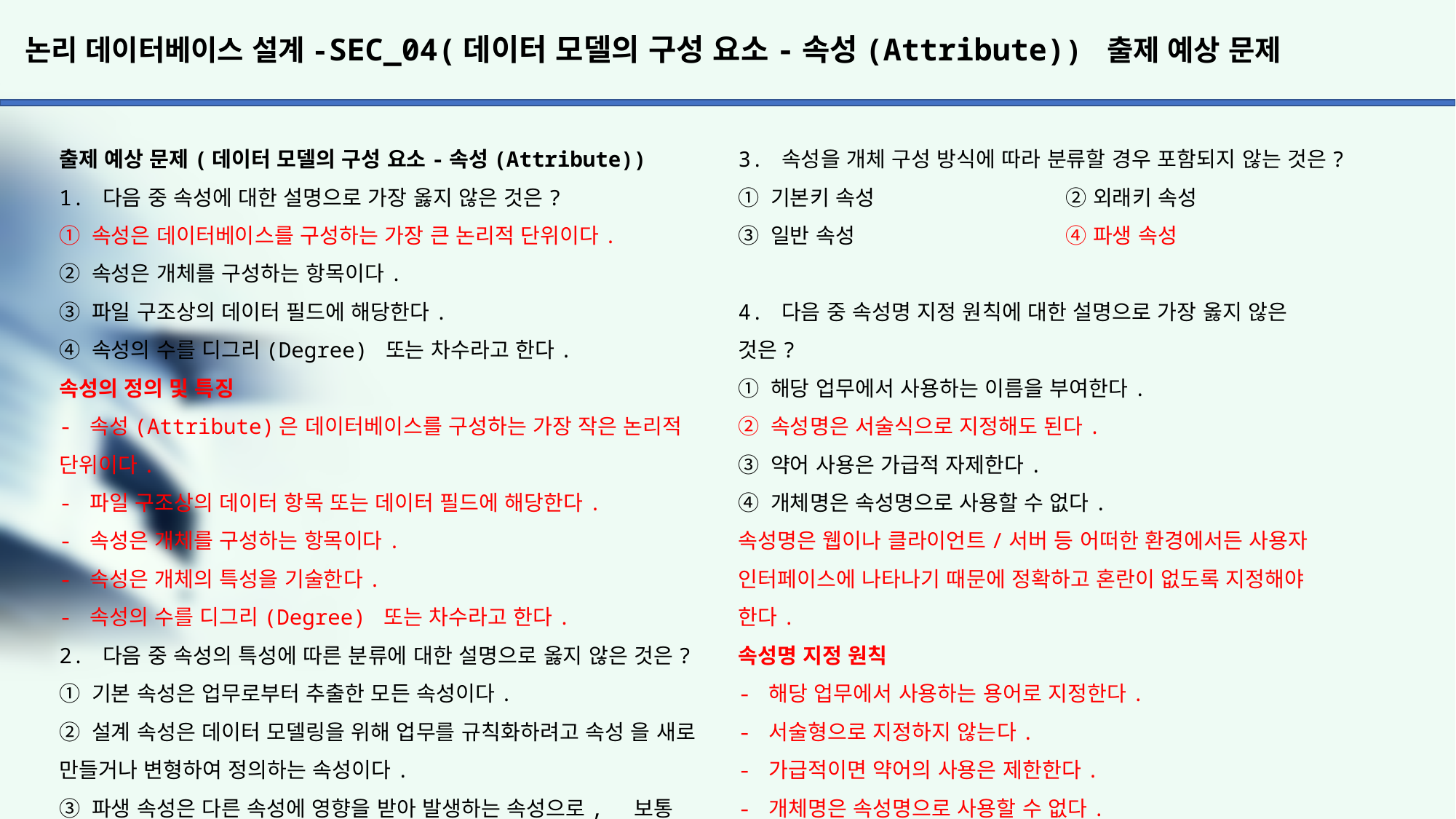

# 논리 데이터베이스 설계-SEC_04(데이터 모델의 구성 요소-속성(Attribute)) 출제 예상 문제
출제 예상 문제(데이터 모델의 구성 요소-속성(Attribute))
1. 다음 중 속성에 대한 설명으로 가장 옳지 않은 것은?
① 속성은 데이터베이스를 구성하는 가장 큰 논리적 단위이다.
② 속성은 개체를 구성하는 항목이다.
③ 파일 구조상의 데이터 필드에 해당한다.
④ 속성의 수를 디그리(Degree) 또는 차수라고 한다.
속성의 정의 및 특징
- 속성(Attribute)은 데이터베이스를 구성하는 가장 작은 논리적
단위이다.
- 파일 구조상의 데이터 항목 또는 데이터 필드에 해당한다.
- 속성은 개체를 구성하는 항목이다.
- 속성은 개체의 특성을 기술한다.
- 속성의 수를 디그리(Degree) 또는 차수라고 한다.
2. 다음 중 속성의 특성에 따른 분류에 대한 설명으로 옳지 않은 것은?
① 기본 속성은 업무로부터 추출한 모든 속성이다.
② 설계 속성은 데이터 모델링을 위해 업무를 규칙화하려고 속성 을 새로 만들거나 변형하여 정의하는 속성이다.
③ 파생 속성은 다른 속성에 영향을 받아 발생하는 속성으로,  보통 계산된 값이 파생 속성에 해당된다.
④ 외래키 속성은 개체와의 관계에서 포함된 속성이다.
속성은 속성의 특성과 개체 구성 방식에 따라 분류할 수 있다.
1. 속성에 특성에 따른 분류
	- 기본 속성(Basic Attribute) : 업무 분석을 통해 정의한
	  속성이다. 속성 중 가장 많고 일반적이다. 업무로부터
	  분석한 속성이라도 업무상 코드로 정의한 속성은 기본
	  속성에서 제외된다.
	- 설계 속성(Designed Attribute) : 원래 업무상 존재하지
	  않고 설계 과정에서 도출해 내는 속성이다. 업무에 필요한
	  데이터 외에 데이터 모델링을 위해 업무를 규칙화 하려고
	  속성을 새로 만들거나 변형하여 정의하는 속성이다.
	- 파생 속성(Derived Attribute) : 다른 속성으로부터 계산
	  이나 변형 등의 영향을 받아서 발생하는 속성이다. 파생
	  속성은 되도록이면 적은 수를 정의하는 것이 좋다.
2. 개체 구성 방식에 따른 분류
	- 기본키 속성(Primary Key Attribute) : 개체 인스턴스를
	  식별할 수 있는 속성이다.
	- 외래키 속성(Foreign Key Attribute) : 다른 개체와의
	  관계에서 포함된 속성이다.
	- 일반 속성 : 개체에는 포함되어 있고, 기본키, 외래키에
	  포함되지 않는 속성이다.

3. 속성을 개체 구성 방식에 따라 분류할 경우 포함되지 않는 것은?
① 기본키 속성		② 외래키 속성
③ 일반 속성		④ 파생 속성

4. 다음 중 속성명 지정 원칙에 대한 설명으로 가장 옳지 않은
것은?
① 해당 업무에서 사용하는 이름을 부여한다.
② 속성명은 서술식으로 지정해도 된다.
③ 약어 사용은 가급적 자제한다.
④ 개체명은 속성명으로 사용할 수 없다.
속성명은 웹이나 클라이언트/서버 등 어떠한 환경에서든 사용자
인터페이스에 나타나기 때문에 정확하고 혼란이 없도록 지정해야
한다.
속성명 지정 원칙
- 해당 업무에서 사용하는 용어로 지정한다.
- 서술형으로 지정하지 않는다.
- 가급적이면 약어의 사용은 제한한다.
- 개체명은 속성명으로 사용할 수 없다.
- 개체에서 유일하게 식별 가능하도록 지정한다.